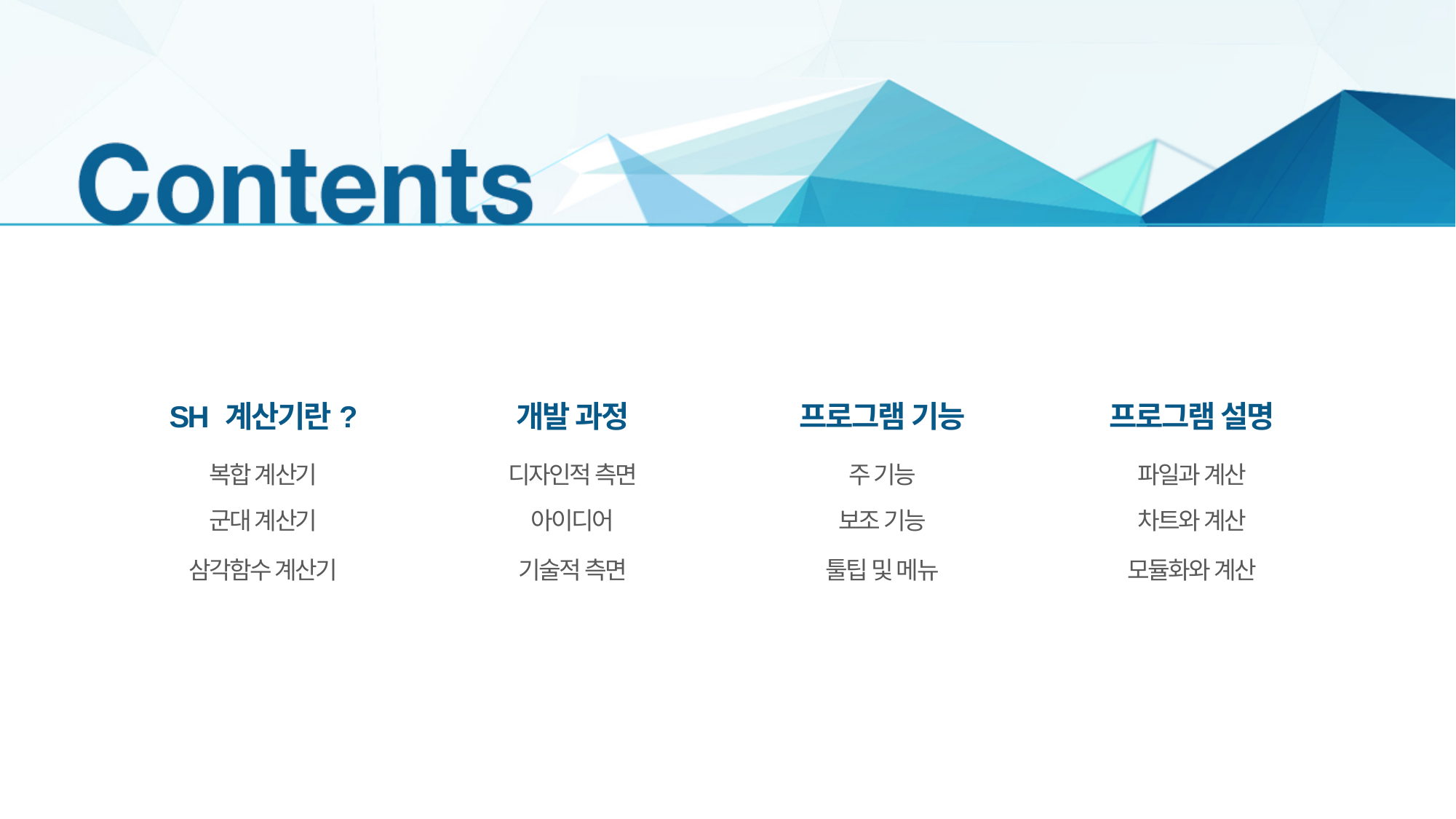

SH 계산기란?
복합 계산기
군대 계산기
삼각함수 계산기
개발 과정
디자인적 측면
아이디어
기술적 측면
프로그램 기능
주 기능
보조 기능
툴팁 및 메뉴
프로그램 설명
파일과 계산
차트와 계산
모듈화와 계산